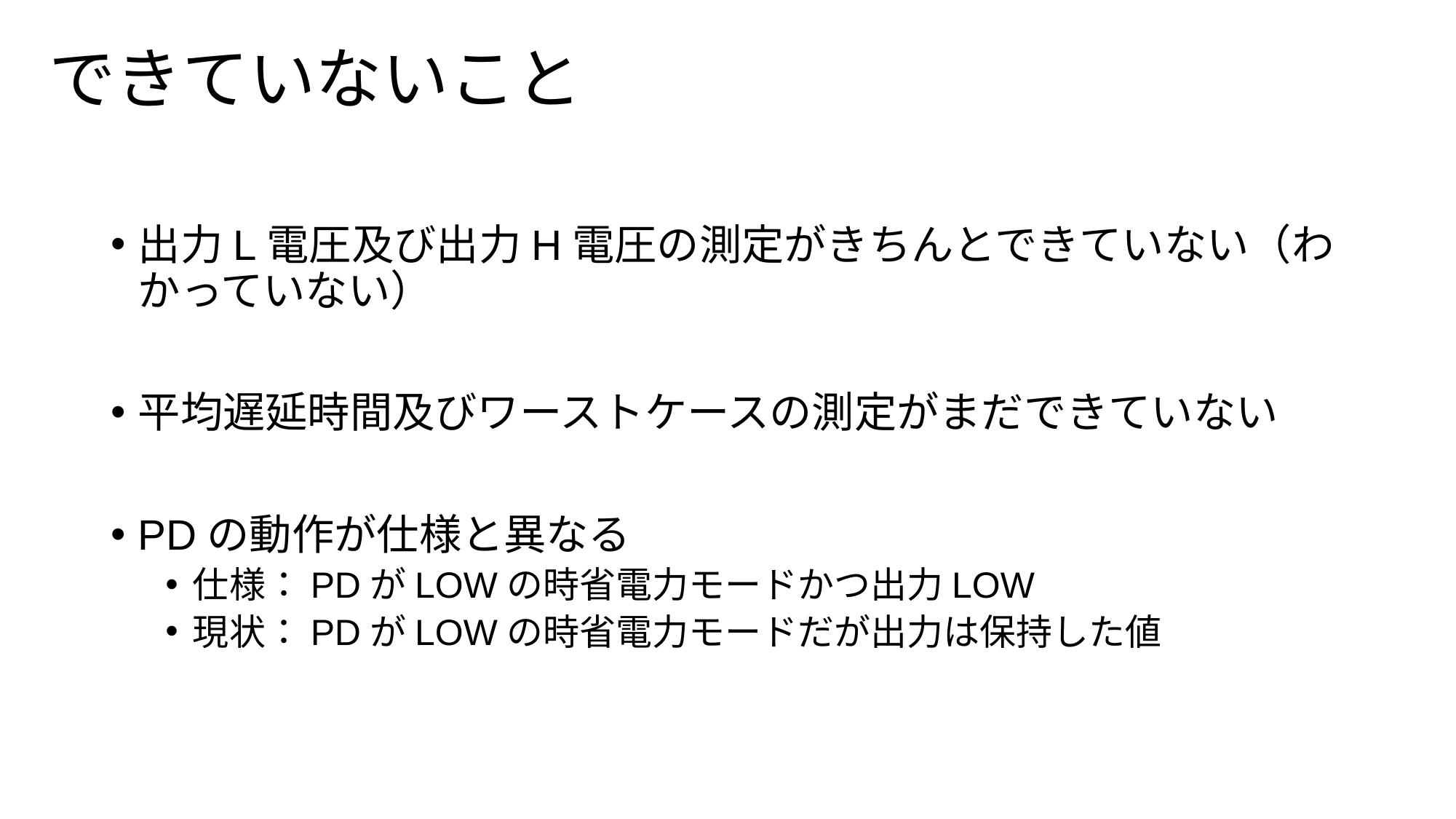

# できていないこと
出力L電圧及び出力H電圧の測定がきちんとできていない（わかっていない）

平均遅延時間及びワーストケースの測定がまだできていない

PDの動作が仕様と異なる
仕様：PDがLOWの時省電力モードかつ出力LOW
現状：PDがLOWの時省電力モードだが出力は保持した値